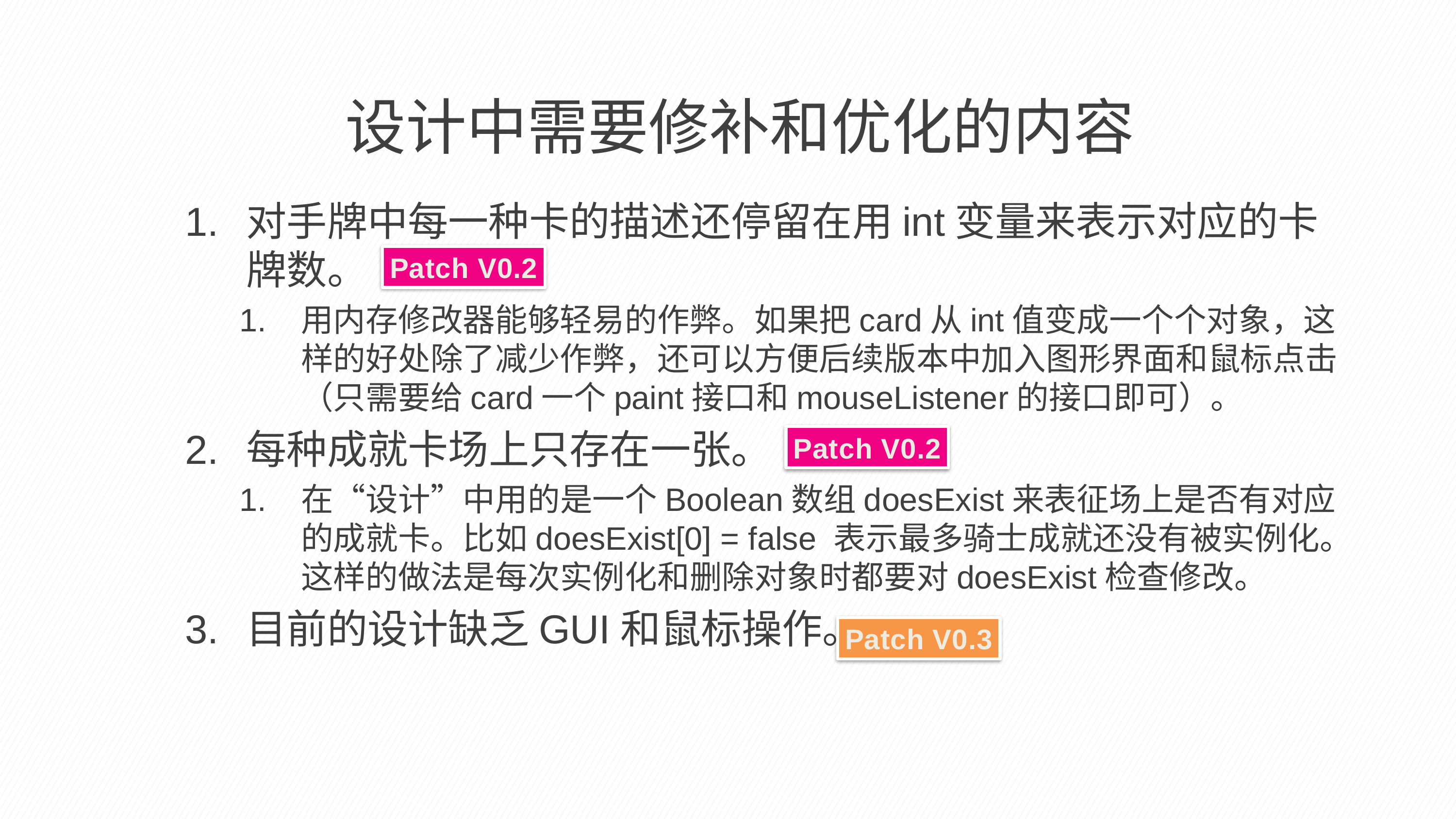

设计中需要修补和优化的内容

对手牌中每一种卡的描述还停留在用int变量来表示对应的卡牌数。
用内存修改器能够轻易的作弊。如果把card从int值变成一个个对象，这样的好处除了减少作弊，还可以方便后续版本中加入图形界面和鼠标点击（只需要给card一个paint接口和mouseListener的接口即可）。
每种成就卡场上只存在一张。
在“设计”中用的是一个Boolean数组doesExist来表征场上是否有对应的成就卡。比如doesExist[0] = false 表示最多骑士成就还没有被实例化。这样的做法是每次实例化和删除对象时都要对doesExist检查修改。
目前的设计缺乏GUI和鼠标操作。

Patch V0.2
Patch V0.2
Patch V0.3